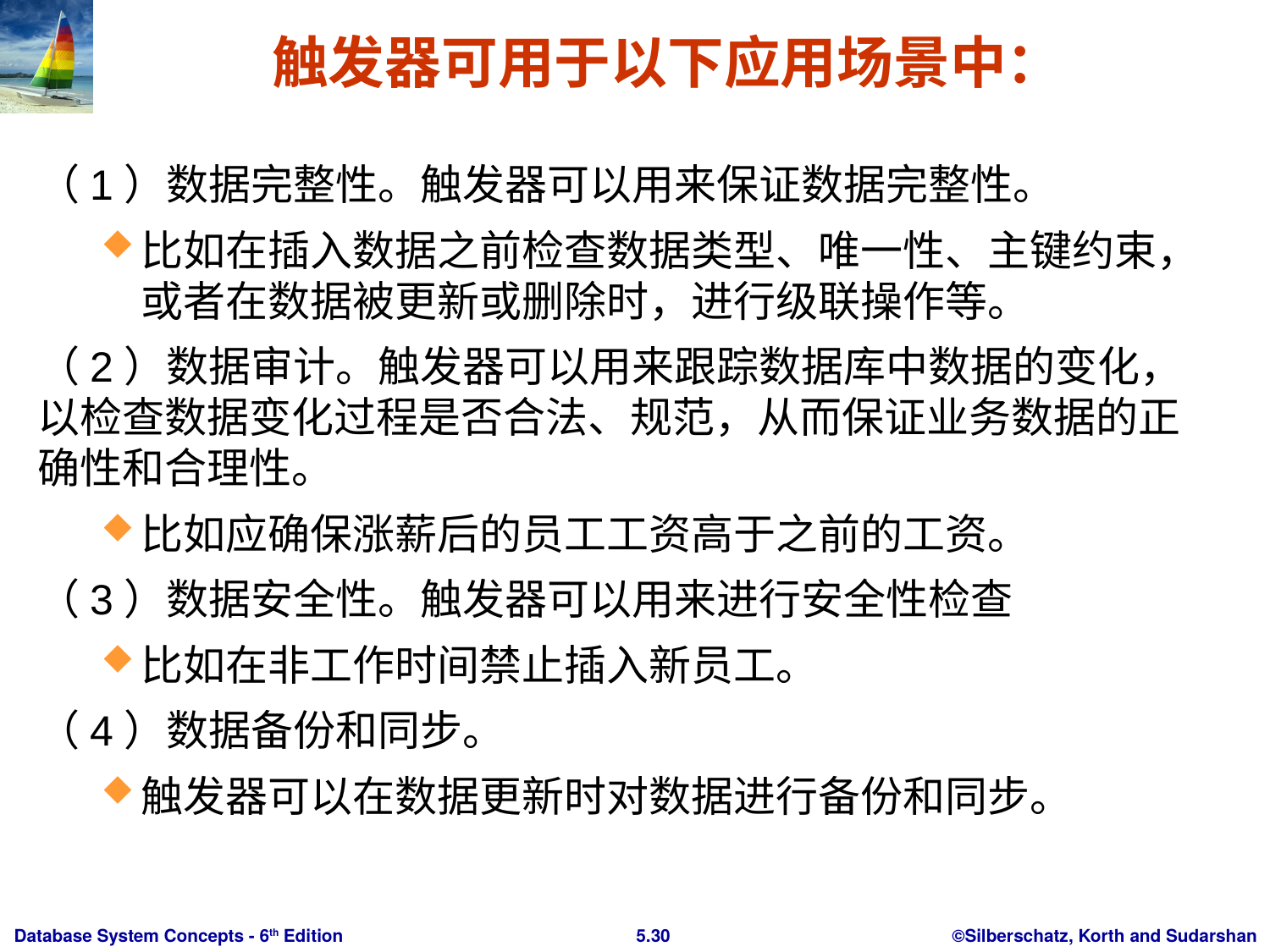

# 触发器可用于以下应用场景中：
（1）数据完整性。触发器可以用来保证数据完整性。
比如在插入数据之前检查数据类型、唯一性、主键约束，或者在数据被更新或删除时，进行级联操作等。
（2）数据审计。触发器可以用来跟踪数据库中数据的变化，以检查数据变化过程是否合法、规范，从而保证业务数据的正确性和合理性。
比如应确保涨薪后的员工工资高于之前的工资。
（3）数据安全性。触发器可以用来进行安全性检查
比如在非工作时间禁止插入新员工。
（4）数据备份和同步。
触发器可以在数据更新时对数据进行备份和同步。